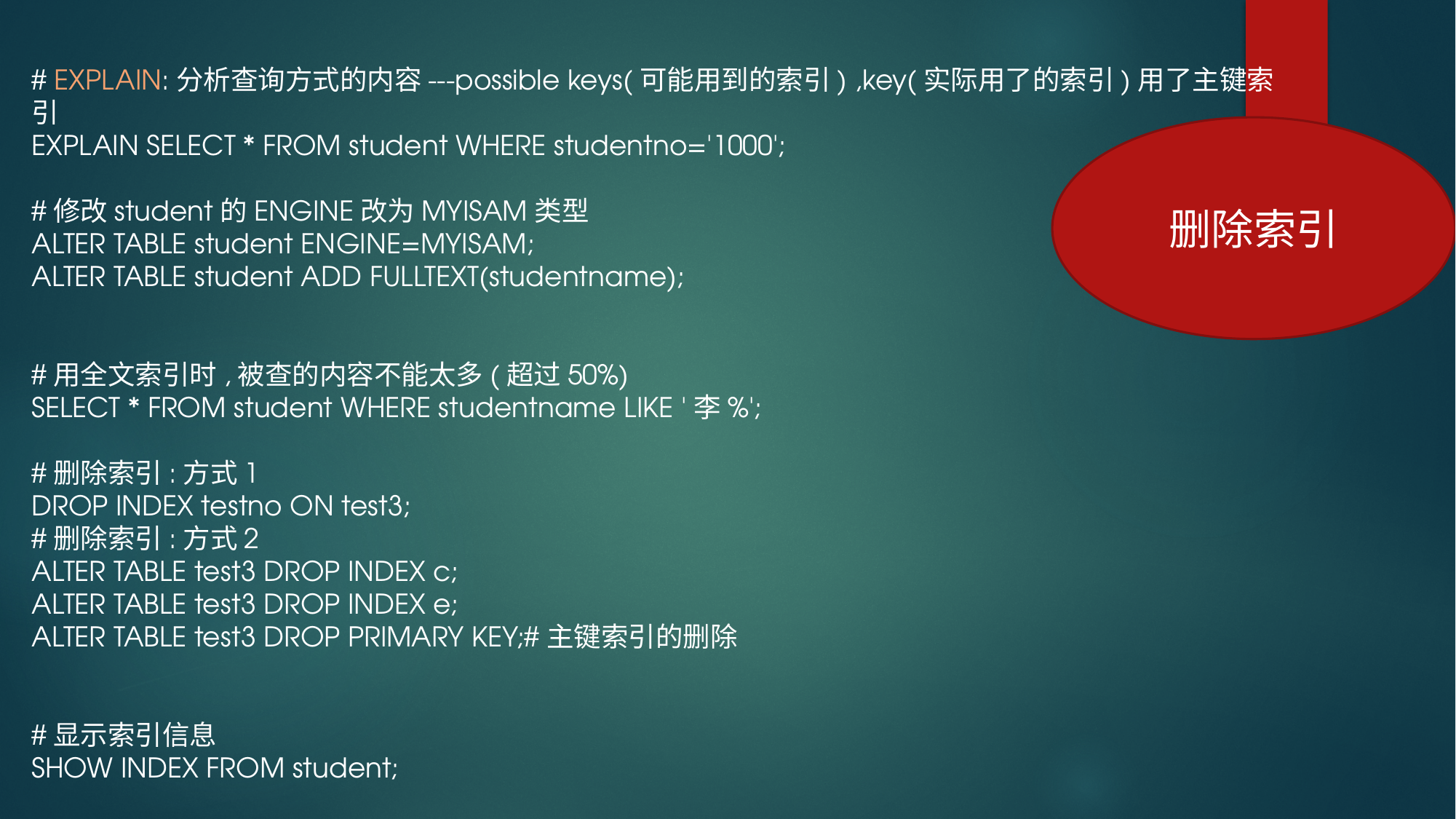

# EXPLAIN:分析查询方式的内容---possible keys(可能用到的索引) ,key(实际用了的索引)用了主键索引
EXPLAIN SELECT * FROM student WHERE studentno='1000';

#修改student的ENGINE改为MYISAM类型
ALTER TABLE student ENGINE=MYISAM;
ALTER TABLE student ADD FULLTEXT(studentname);

#用全文索引时,被查的内容不能太多(超过50%)
SELECT * FROM student WHERE studentname LIKE '李%';

#删除索引:方式1
DROP INDEX testno ON test3;
#删除索引:方式2
ALTER TABLE test3 DROP INDEX c;
ALTER TABLE test3 DROP INDEX e;
ALTER TABLE test3 DROP PRIMARY KEY;#主键索引的删除

#显示索引信息
SHOW INDEX FROM student;

删除索引